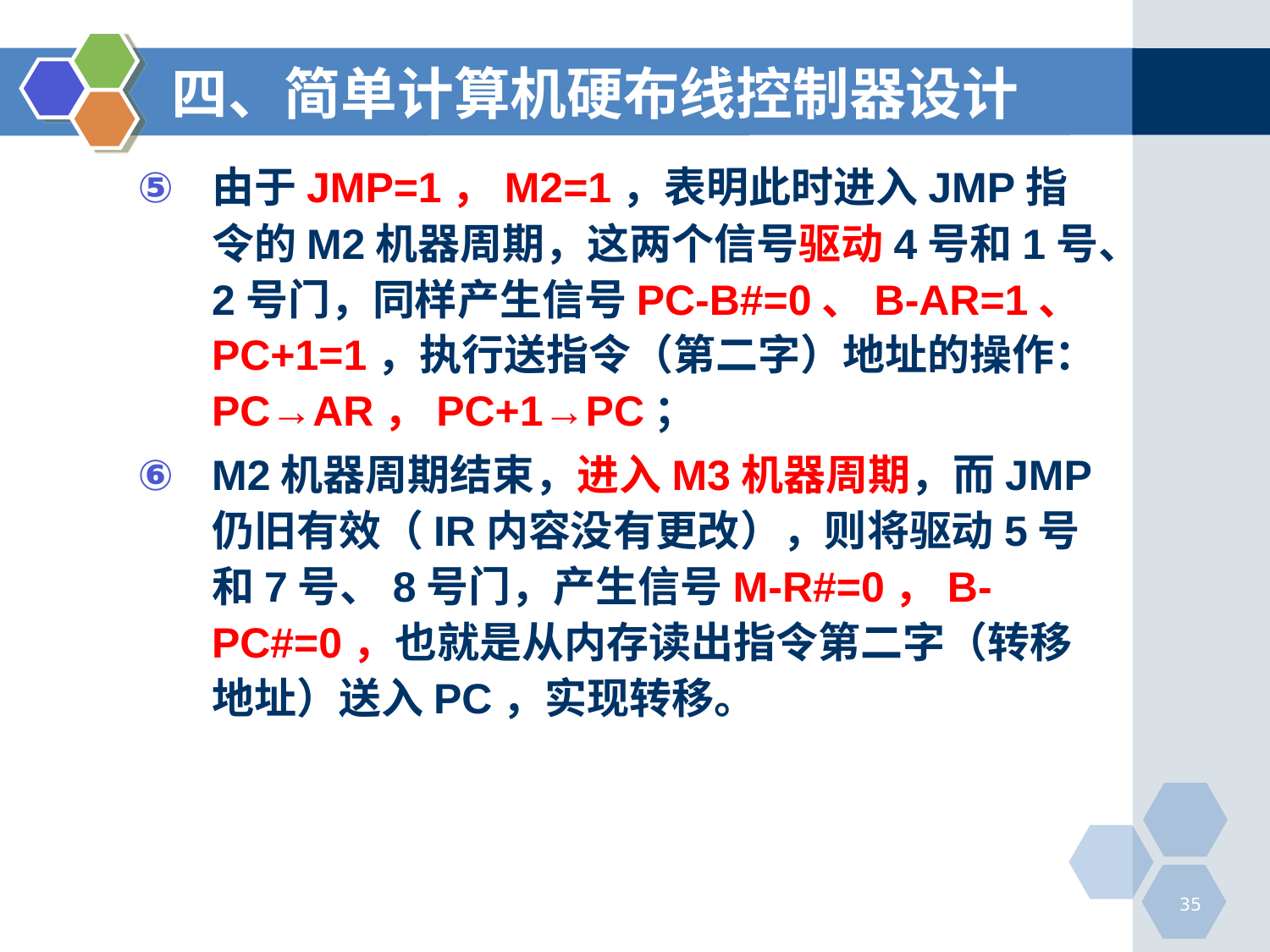

# 四、简单计算机硬布线控制器设计
由于JMP=1，M2=1，表明此时进入JMP指令的M2机器周期，这两个信号驱动4号和1号、2号门，同样产生信号PC-B#=0、B-AR=1、PC+1=1，执行送指令（第二字）地址的操作：PC→AR，PC+1→PC；
M2机器周期结束，进入M3机器周期，而JMP仍旧有效（IR内容没有更改），则将驱动5号和7号、8号门，产生信号M-R#=0，B-PC#=0，也就是从内存读出指令第二字（转移地址）送入PC，实现转移。
35